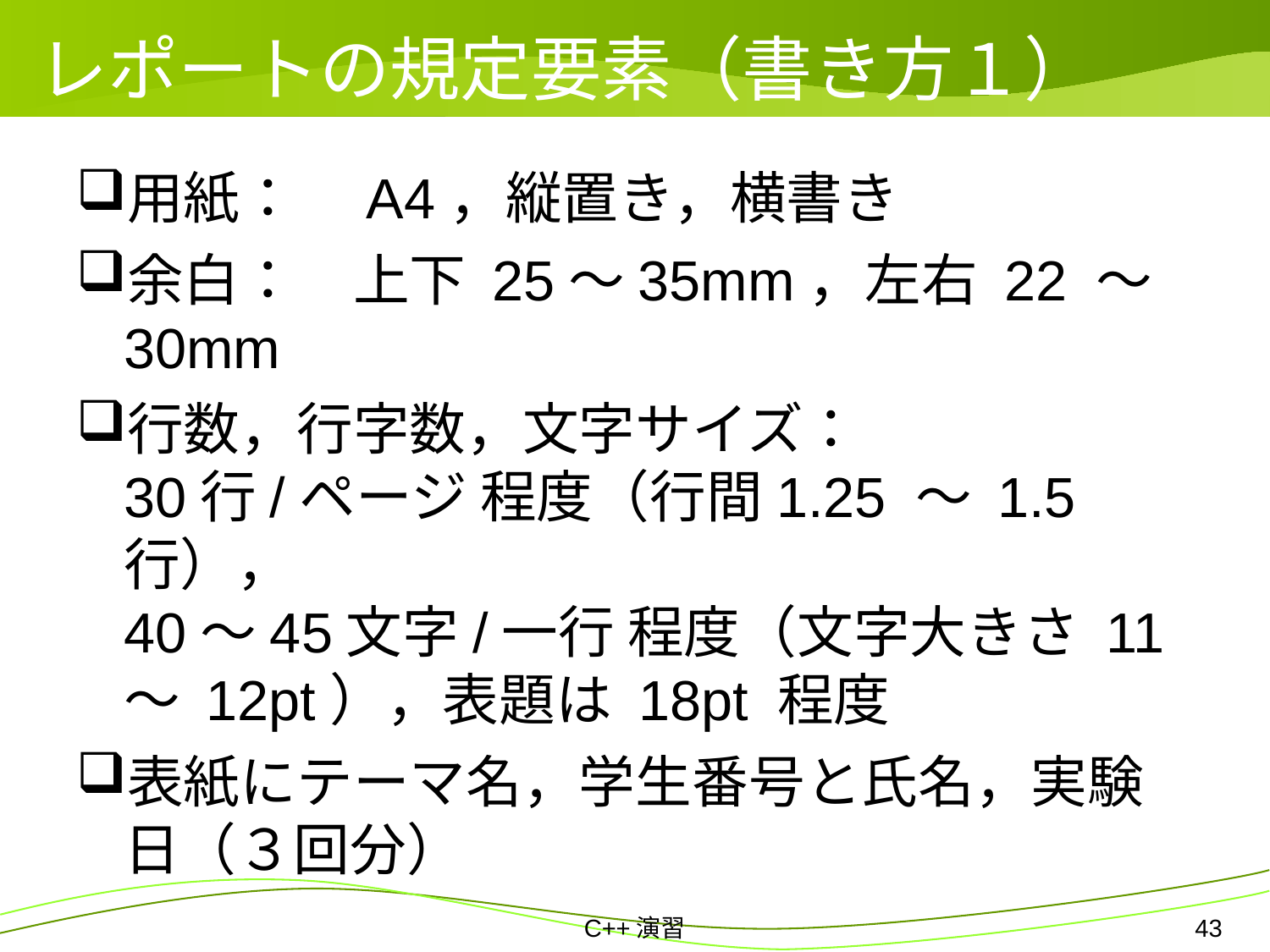

# レポートの規定要素（書き方１）
用紙：　A4，縦置き，横書き
余白：　上下 25〜35mm，左右 22 〜 30mm
行数，行字数，文字サイズ：
30行/ページ 程度（行間1.25 〜 1.5 行），
40〜45文字/一行 程度（文字大きさ 11 〜 12pt），表題は 18pt 程度
表紙にテーマ名，学生番号と氏名，実験日（３回分）
C++演習
43